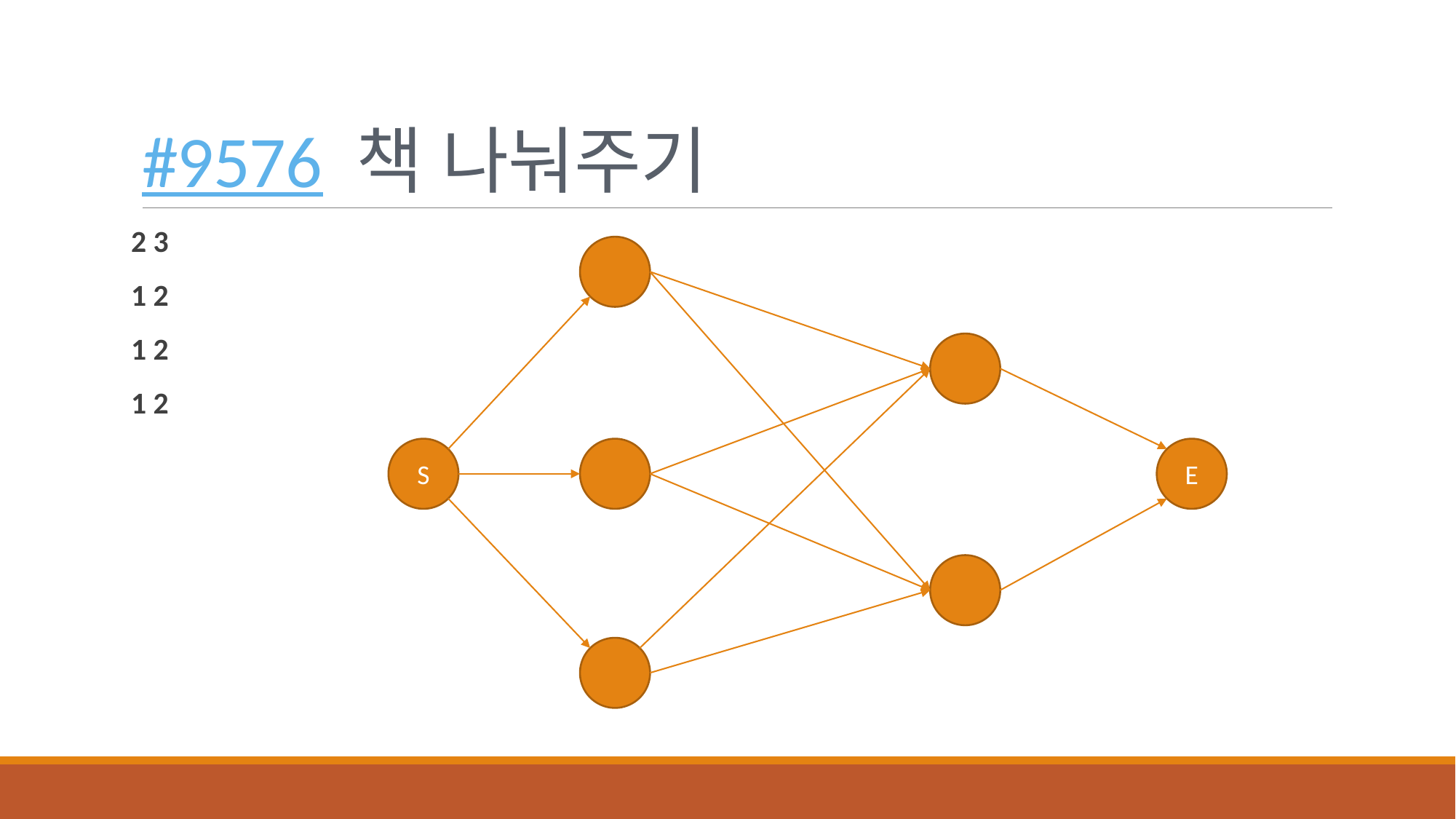

# #9576 책 나눠주기
2 3
1 2
1 2
1 2

S

E